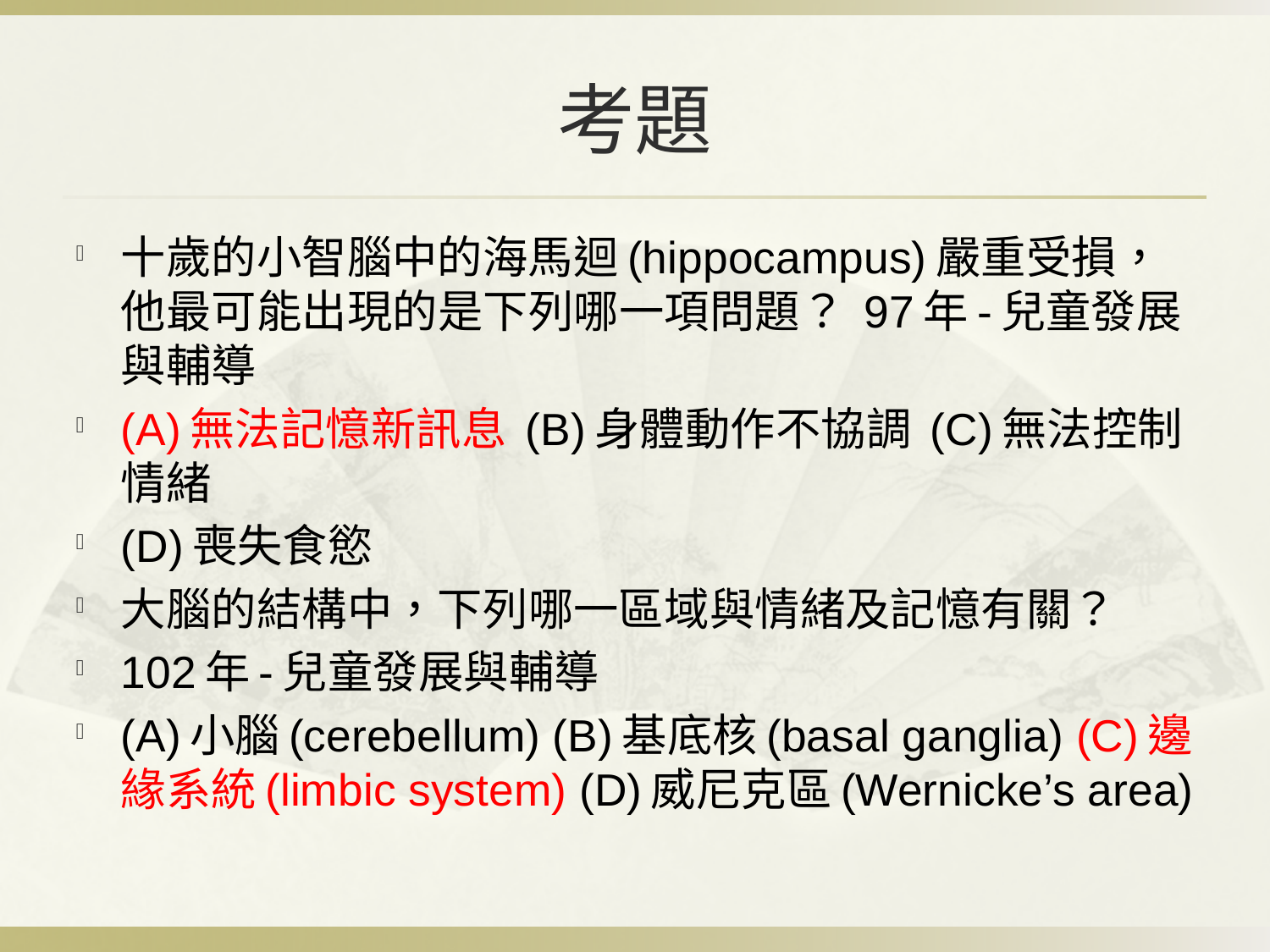

# 考題
十歲的小智腦中的海馬迴(hippocampus)嚴重受損，他最可能出現的是下列哪一項問題？ 97年-兒童發展與輔導
(A)無法記憶新訊息 (B)身體動作不協調 (C)無法控制情緒
(D)喪失食慾
大腦的結構中，下列哪一區域與情緒及記憶有關？
102年-兒童發展與輔導
(A)小腦(cerebellum) (B)基底核(basal ganglia) (C)邊緣系統(limbic system) (D)威尼克區(Wernicke’s area)